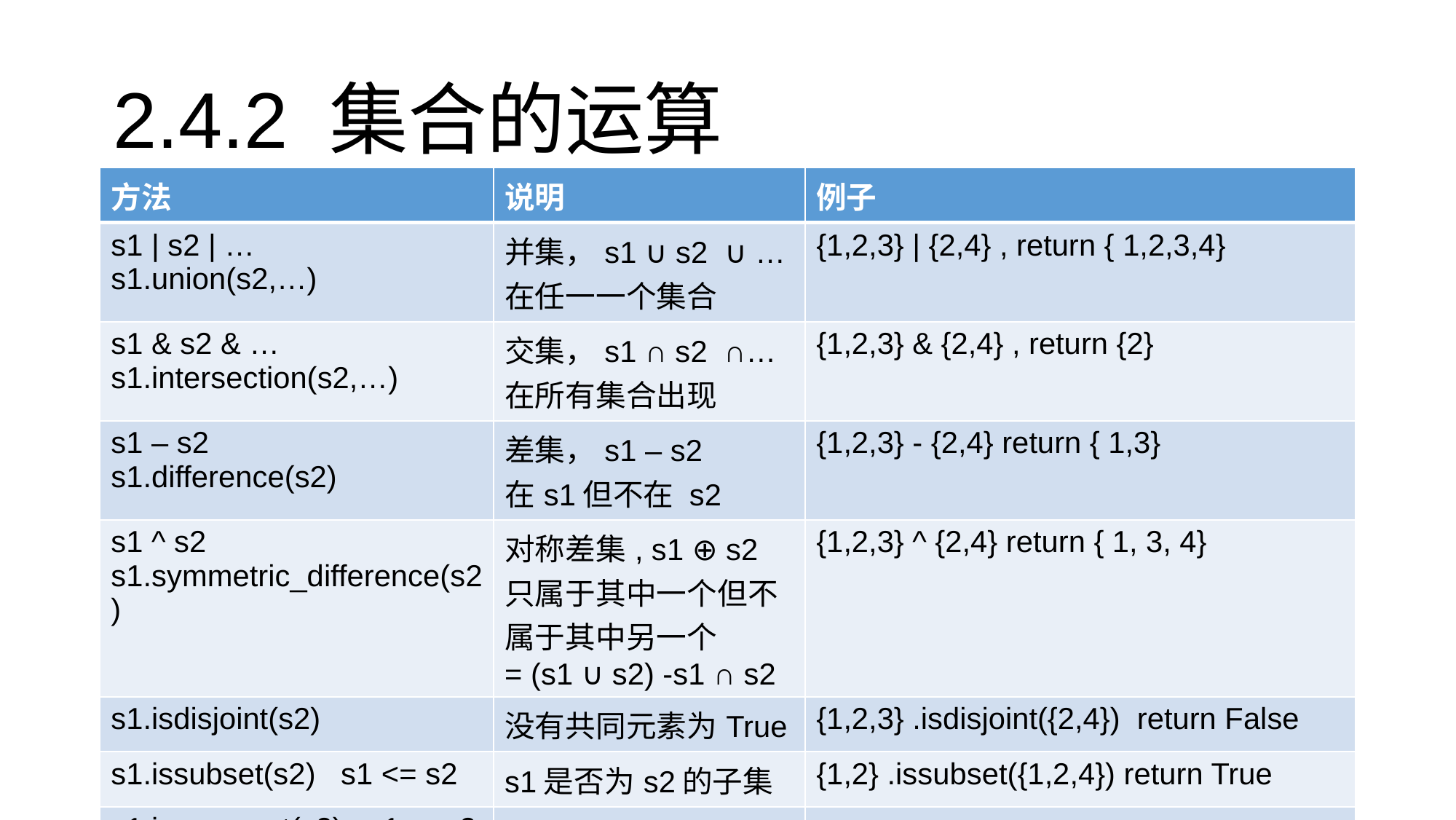

# 2.4.2 集合的运算
| 方法 | 说明 | 例子 |
| --- | --- | --- |
| s1 | s2 | … s1.union(s2,…) | 并集，s1 ∪ s2 ∪ … 在任一一个集合 | {1,2,3} | {2,4} , return { 1,2,3,4} |
| s1 & s2 & … s1.intersection(s2,…) | 交集，s1 ∩ s2 ∩… 在所有集合出现 | {1,2,3} & {2,4} , return {2} |
| s1 – s2 s1.difference(s2) | 差集，s1 – s2 在s1但不在 s2 | {1,2,3} - {2,4} return { 1,3} |
| s1 ^ s2 s1.symmetric\_difference(s2) | 对称差集, s1 ⊕ s2 只属于其中一个但不属于其中另一个 = (s1 ∪ s2) -s1 ∩ s2 | {1,2,3} ^ {2,4} return { 1, 3, 4} |
| s1.isdisjoint(s2) | 没有共同元素为True | {1,2,3} .isdisjoint({2,4}) return False |
| s1.issubset(s2) s1 <= s2 | s1是否为s2的子集 | {1,2} .issubset({1,2,4}) return True |
| s1.issuperset(s2) s1>= s2 | s1是否为s2的超集 |  |